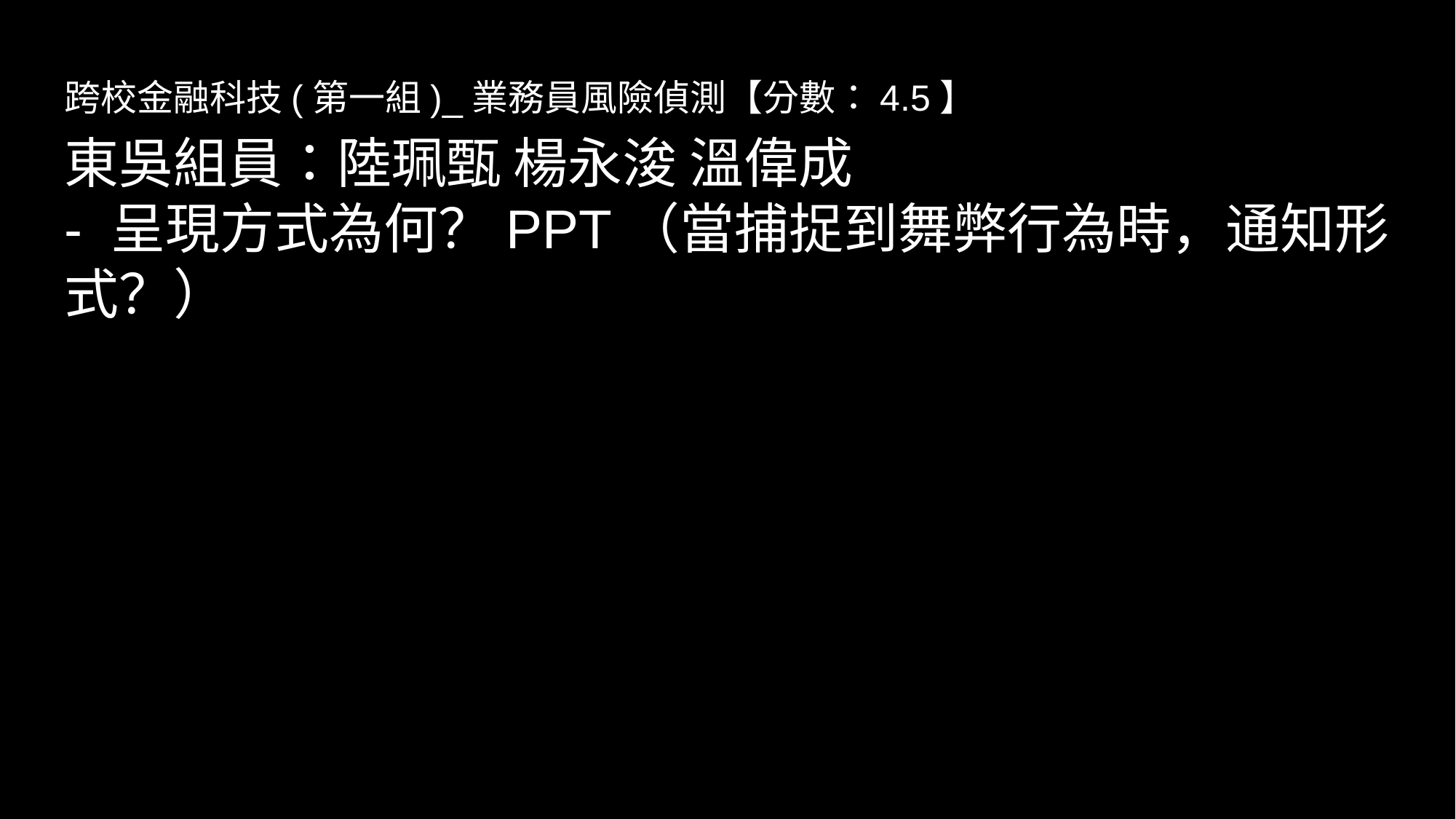

跨校金融科技(第一組)_業務員風險偵測【分數：4.5】
東吳組員：陸珮甄 楊永浚 溫偉成
- 呈現方式為何？PPT（當捕捉到舞弊行為時，通知形式？）